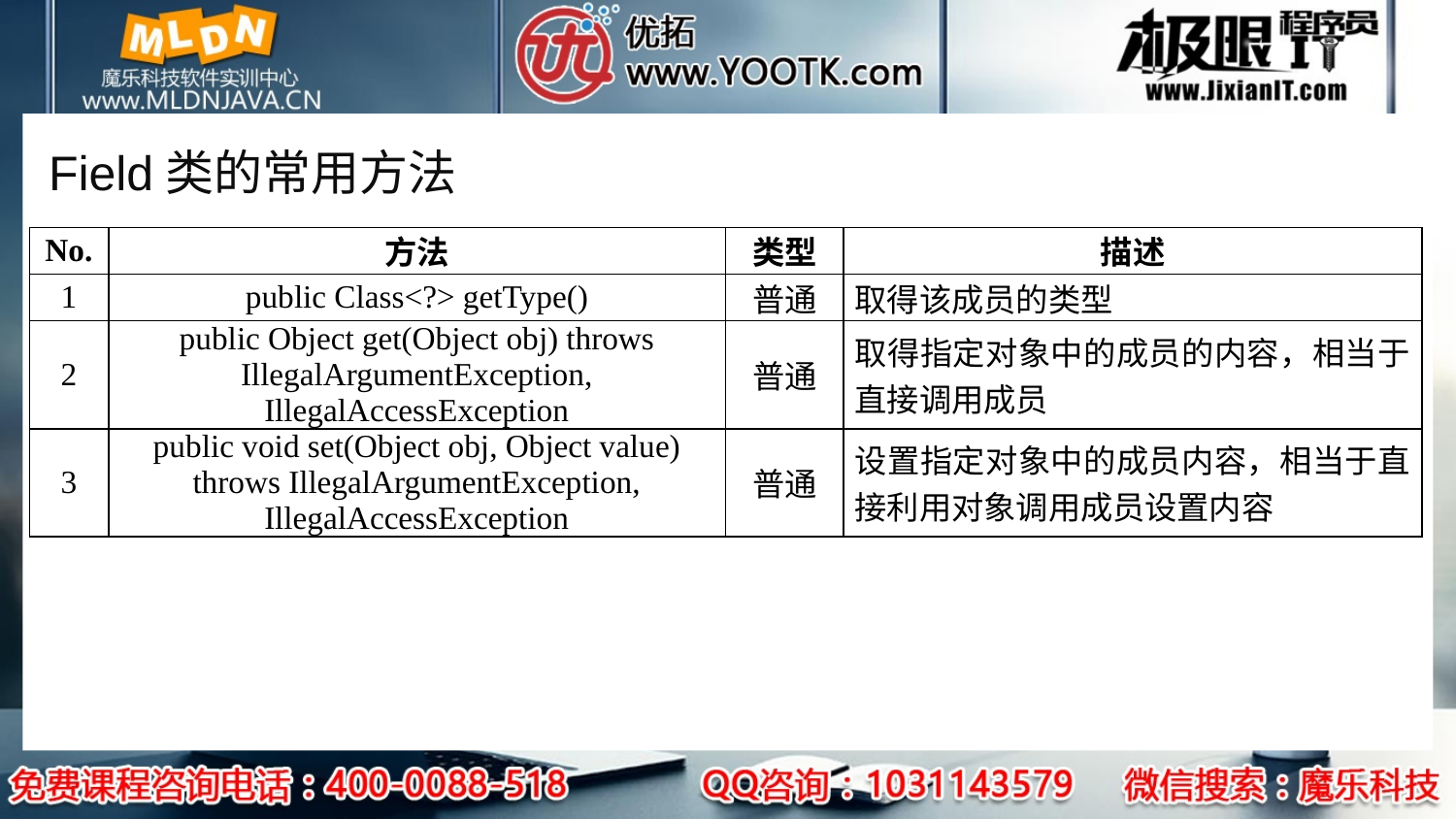

# Field类的常用方法
| No. | 方法 | 类型 | 描述 |
| --- | --- | --- | --- |
| 1 | public Class<?> getType() | 普通 | 取得该成员的类型 |
| 2 | public Object get(Object obj) throws IllegalArgumentException, IllegalAccessException | 普通 | 取得指定对象中的成员的内容，相当于直接调用成员 |
| 3 | public void set(Object obj, Object value) throws IllegalArgumentException, IllegalAccessException | 普通 | 设置指定对象中的成员内容，相当于直接利用对象调用成员设置内容 |